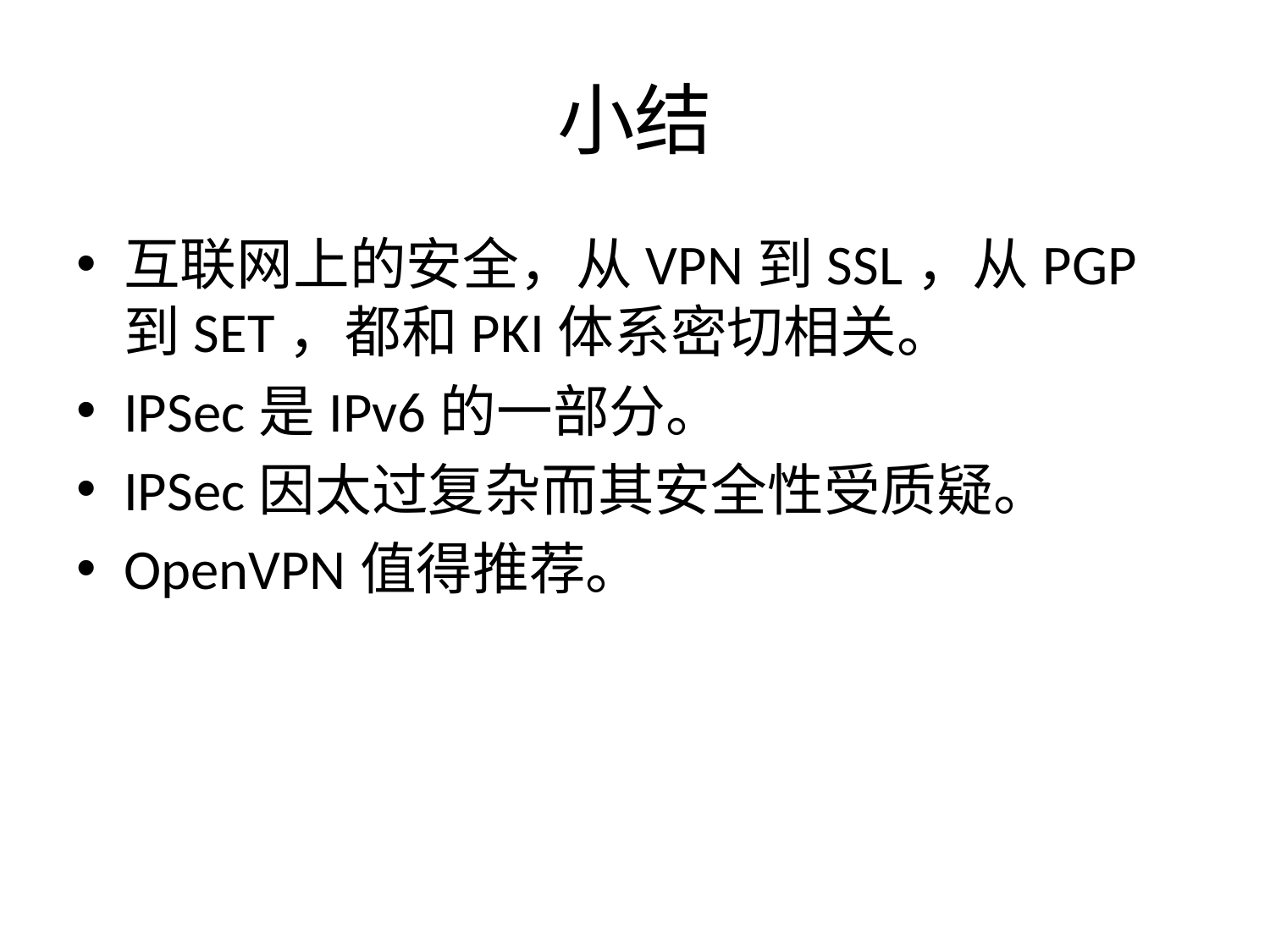

# 小结
互联网上的安全，从VPN到SSL，从PGP到SET，都和PKI体系密切相关。
IPSec是IPv6的一部分。
IPSec因太过复杂而其安全性受质疑。
OpenVPN值得推荐。